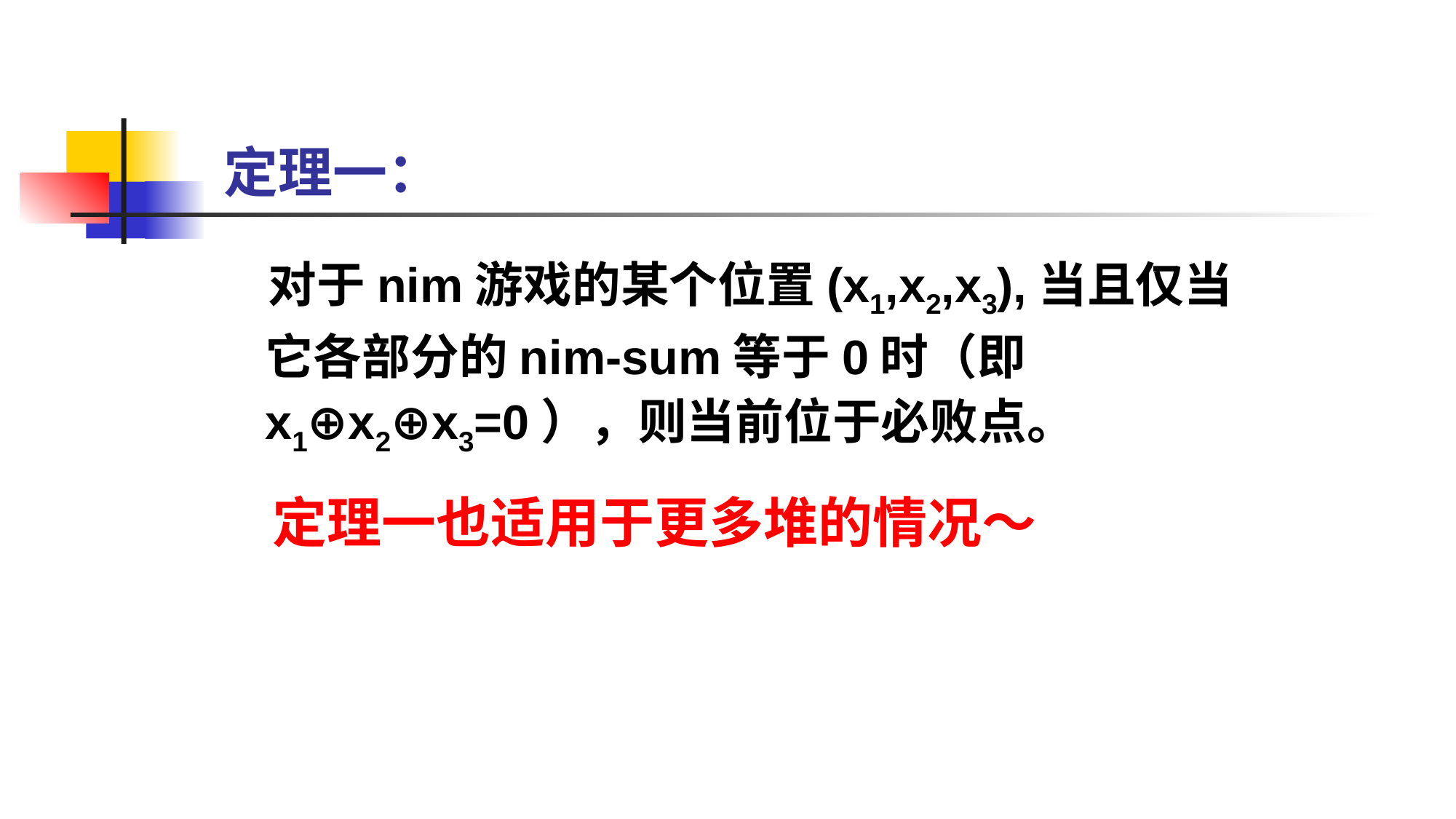

# 定理一：
   对于nim游戏的某个位置(x1,x2,x3),当且仅当它各部分的nim-sum等于0时（即x1⊕x2⊕x3=0），则当前位于必败点。
定理一也适用于更多堆的情况～

17